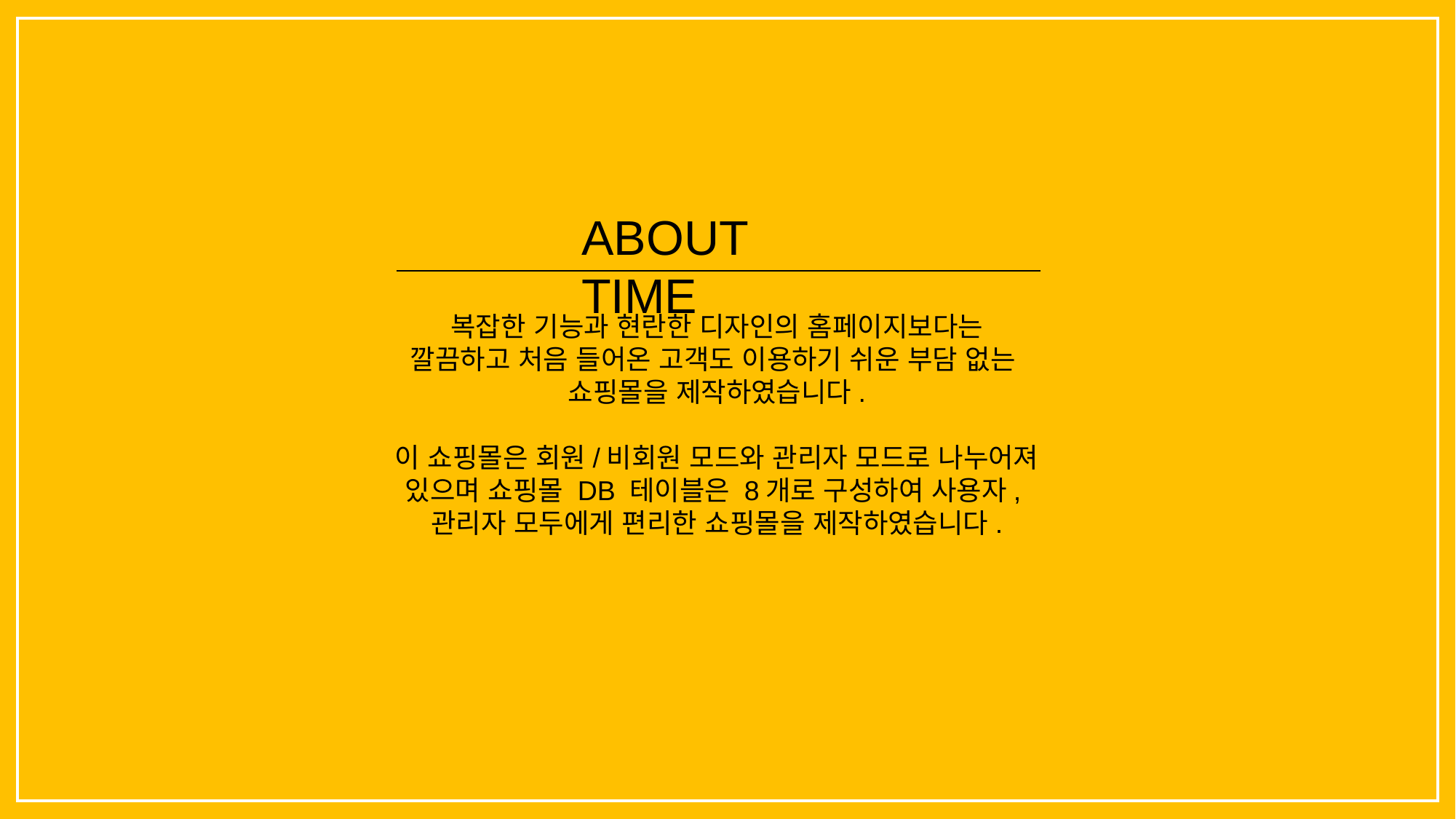

ABOUT TIME
복잡한 기능과 현란한 디자인의 홈페이지보다는
깔끔하고 처음 들어온 고객도 이용하기 쉬운 부담 없는
쇼핑몰을 제작하였습니다.

이 쇼핑몰은 회원/비회원 모드와 관리자 모드로 나누어져 있으며 쇼핑몰 DB 테이블은 8개로 구성하여 사용자,
관리자 모두에게 편리한 쇼핑몰을 제작하였습니다.